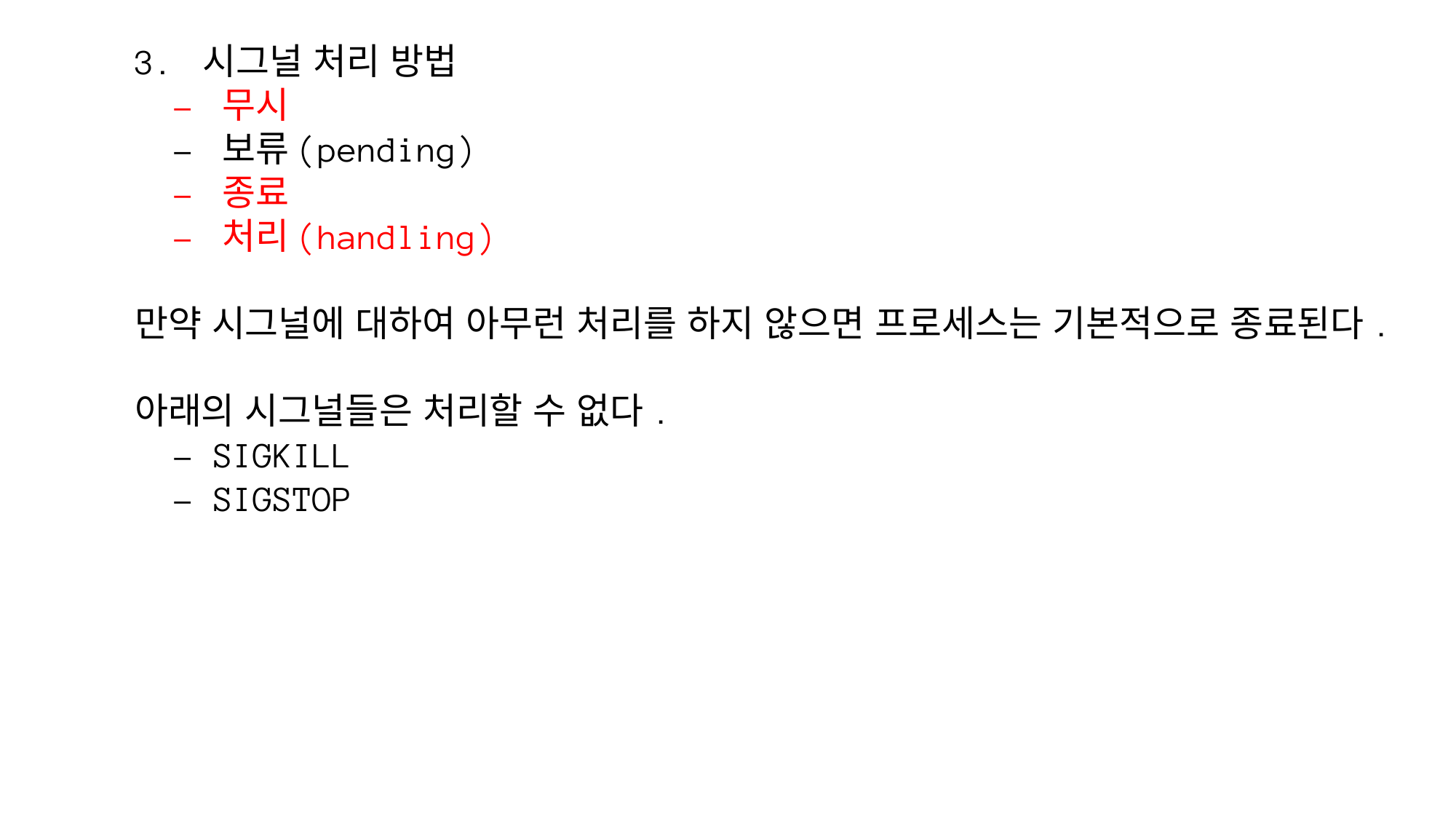

3. 시그널 처리 방법
  - 무시
  - 보류(pending)
  - 종료
  - 처리(handling)

만약 시그널에 대하여 아무런 처리를 하지 않으면 프로세스는 기본적으로 종료된다.

아래의 시그널들은 처리할 수 없다.
  - SIGKILL
  - SIGSTOP